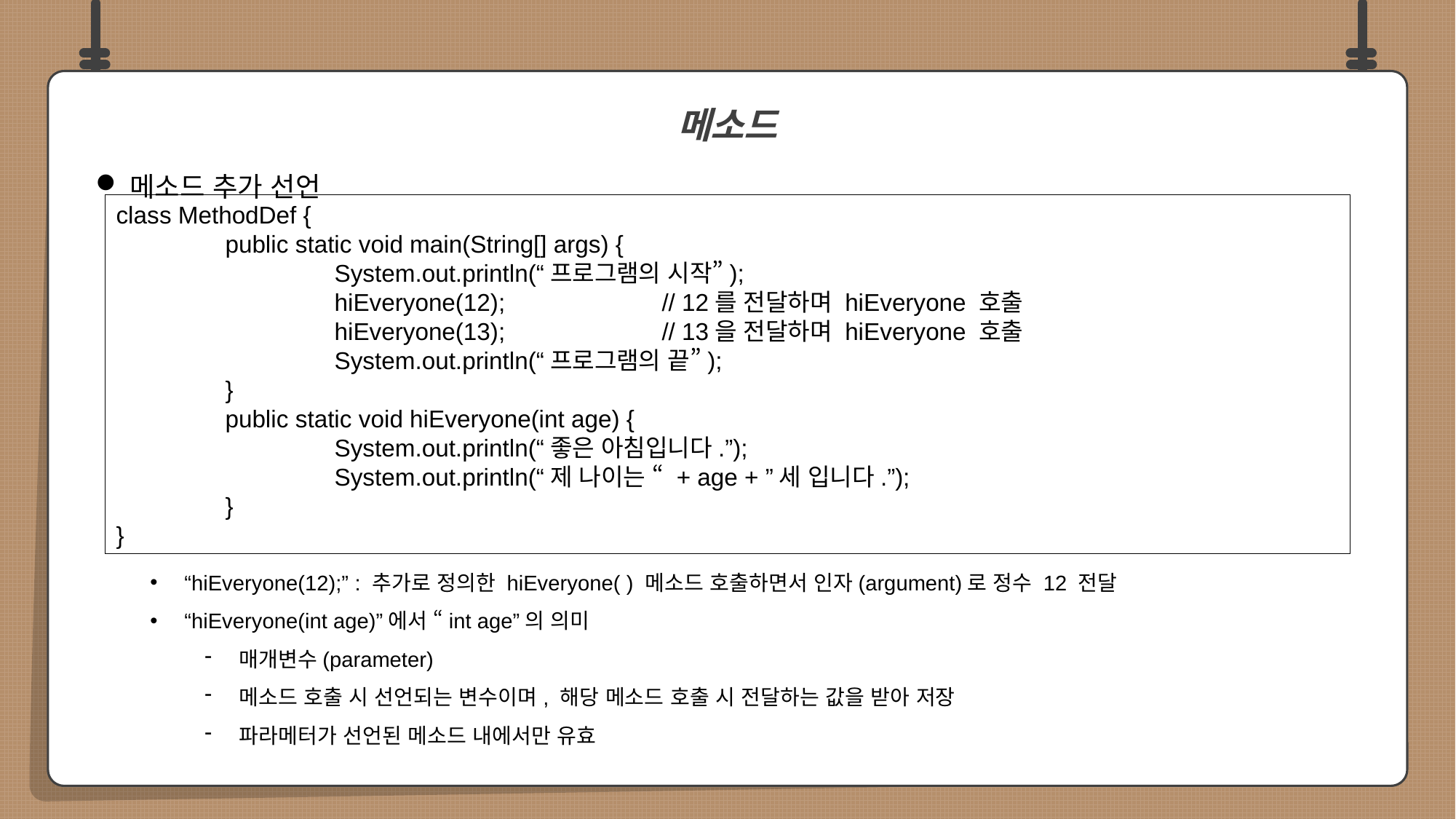

메소드 추가 선언

“hiEveryone(12);” : 추가로 정의한 hiEveryone( ) 메소드 호출하면서 인자(argument)로 정수 12 전달
“hiEveryone(int age)”에서 “int age”의 의미
매개변수(parameter)
메소드 호출 시 선언되는 변수이며, 해당 메소드 호출 시 전달하는 값을 받아 저장
파라메터가 선언된 메소드 내에서만 유효

메소드

class MethodDef {
	public static void main(String[] args) {
		System.out.println(“프로그램의 시작”);
		hiEveryone(12);		// 12를 전달하며 hiEveryone 호출
		hiEveryone(13);		// 13을 전달하며 hiEveryone 호출
		System.out.println(“프로그램의 끝”);
	}
	public static void hiEveryone(int age) {
		System.out.println(“좋은 아침입니다.”);
		System.out.println(“제 나이는 “ + age + ”세 입니다.”);
	}
}